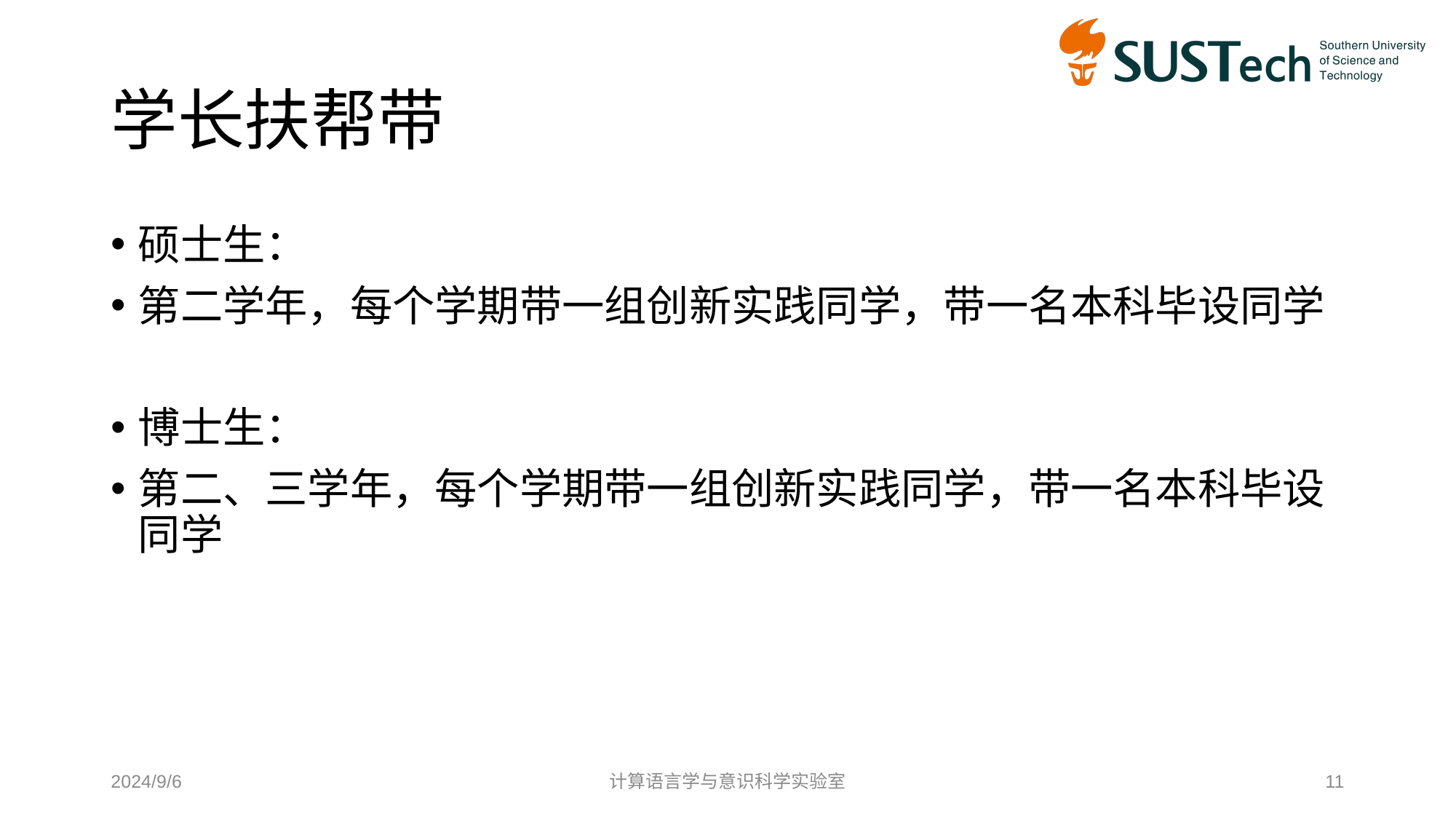

# 学长扶帮带
硕士生：
第二学年，每个学期带一组创新实践同学，带一名本科毕设同学

博士生：
第二、三学年，每个学期带一组创新实践同学，带一名本科毕设同学
2024/9/6
计算语言学与意识科学实验室
11